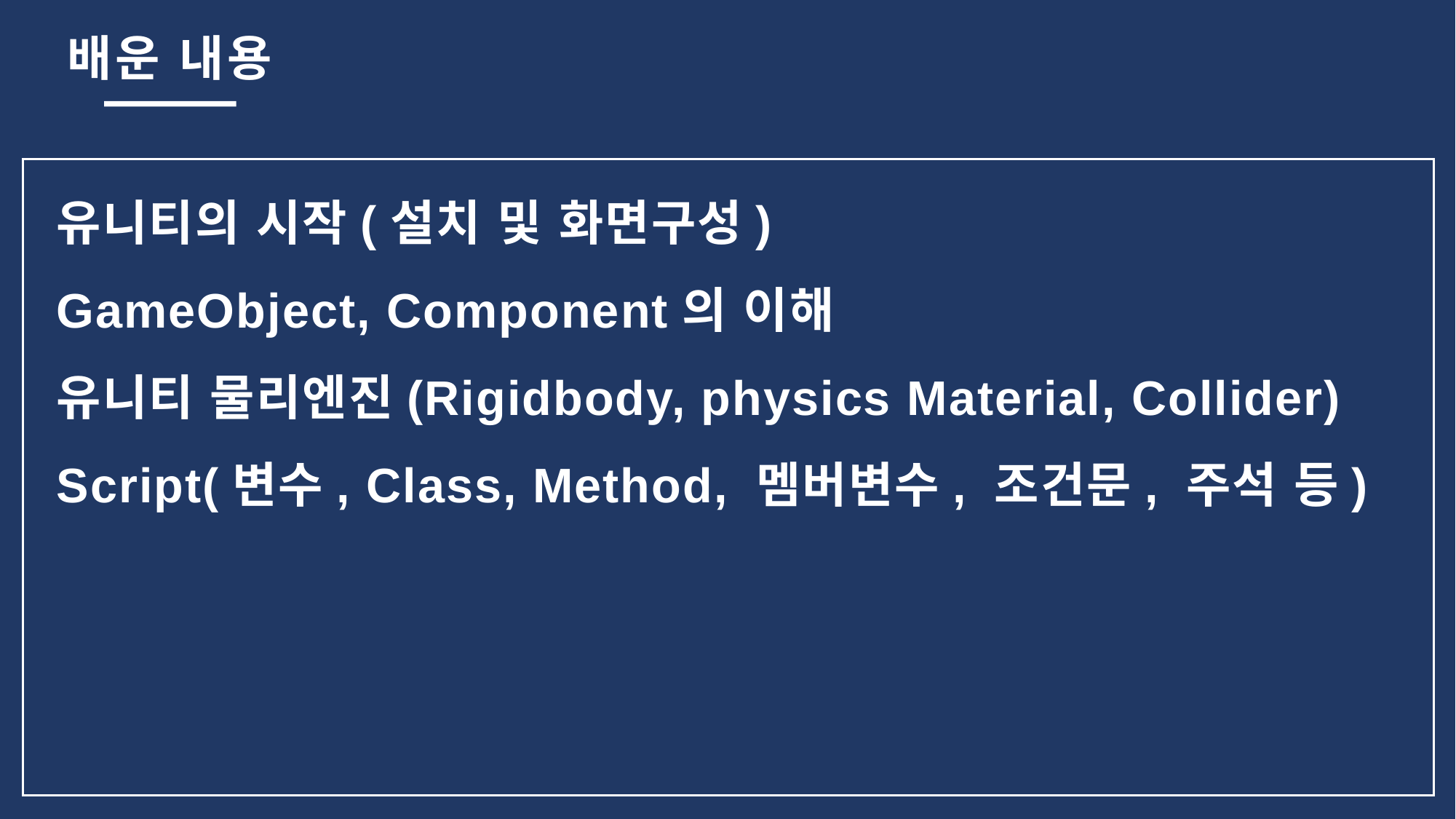

배운 내용

유니티의 시작(설치 및 화면구성)
GameObject, Component의 이해
유니티 물리엔진(Rigidbody, physics Material, Collider)
Script(변수, Class, Method, 멤버변수, 조건문, 주석 등)